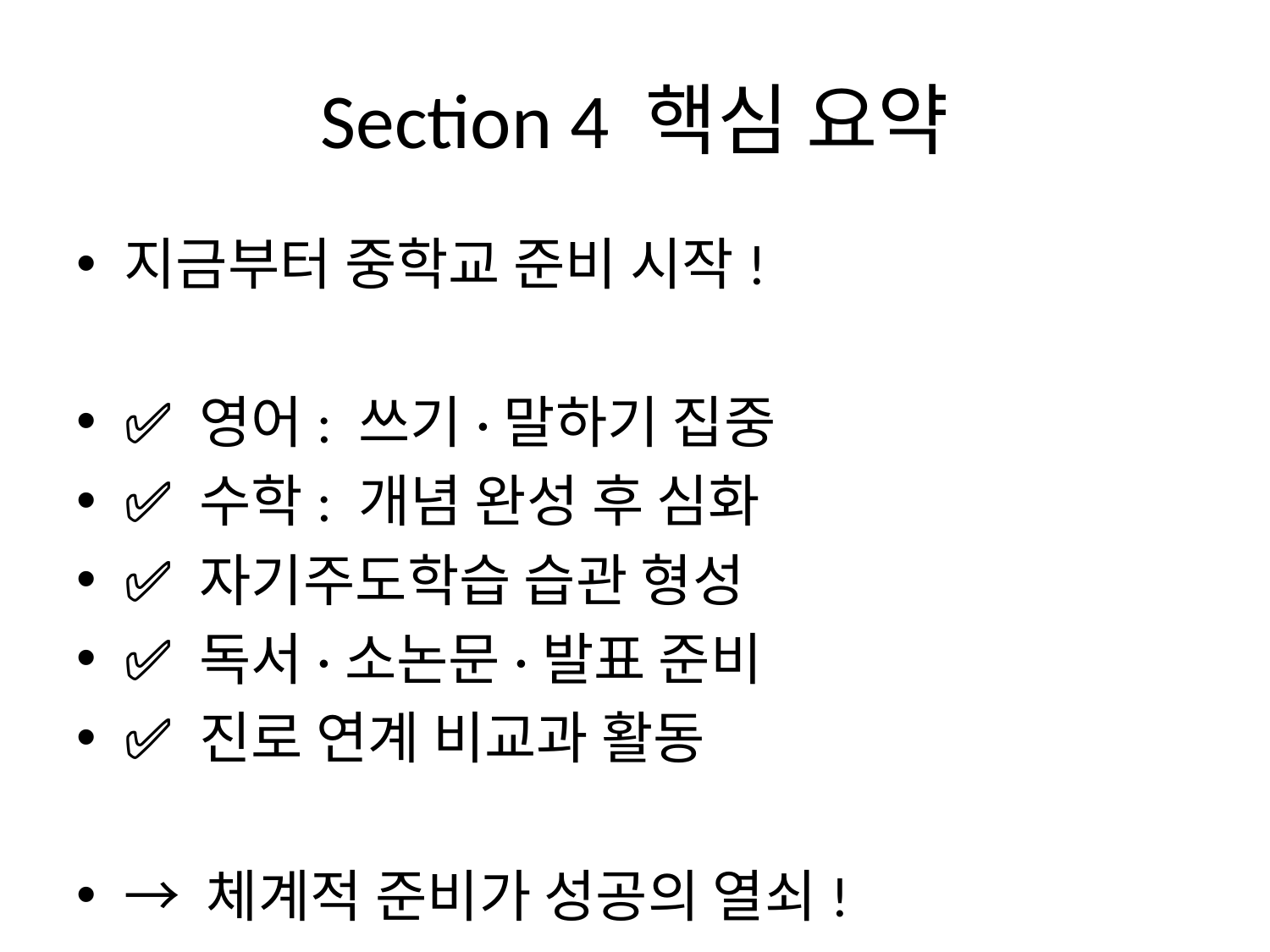

# Section 4 핵심 요약
지금부터 중학교 준비 시작!

✅ 영어: 쓰기·말하기 집중
✅ 수학: 개념 완성 후 심화
✅ 자기주도학습 습관 형성
✅ 독서·소논문·발표 준비
✅ 진로 연계 비교과 활동

→ 체계적 준비가 성공의 열쇠!